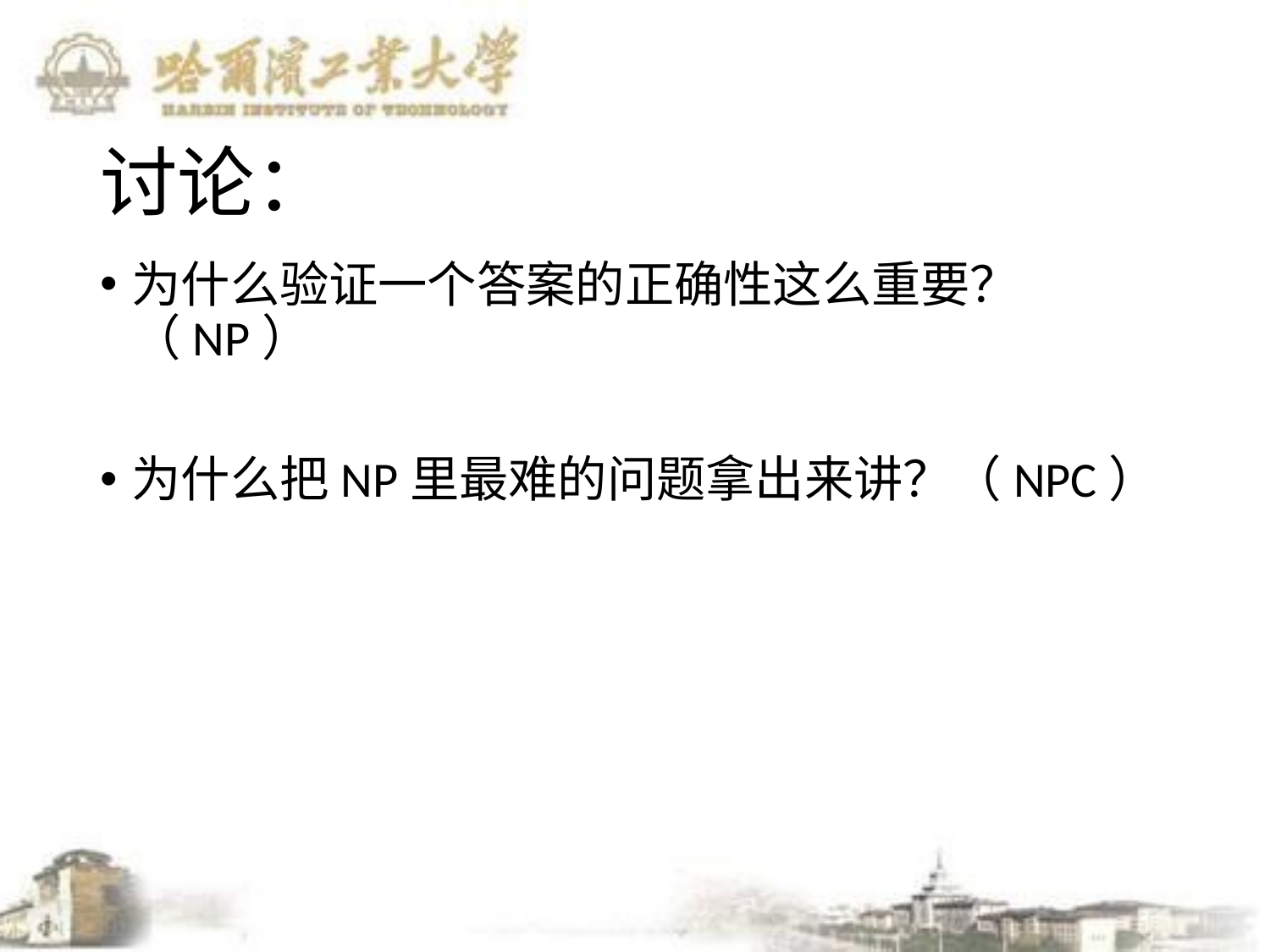

# 讨论：
为什么验证一个答案的正确性这么重要？（NP）

为什么把NP里最难的问题拿出来讲？（NPC）